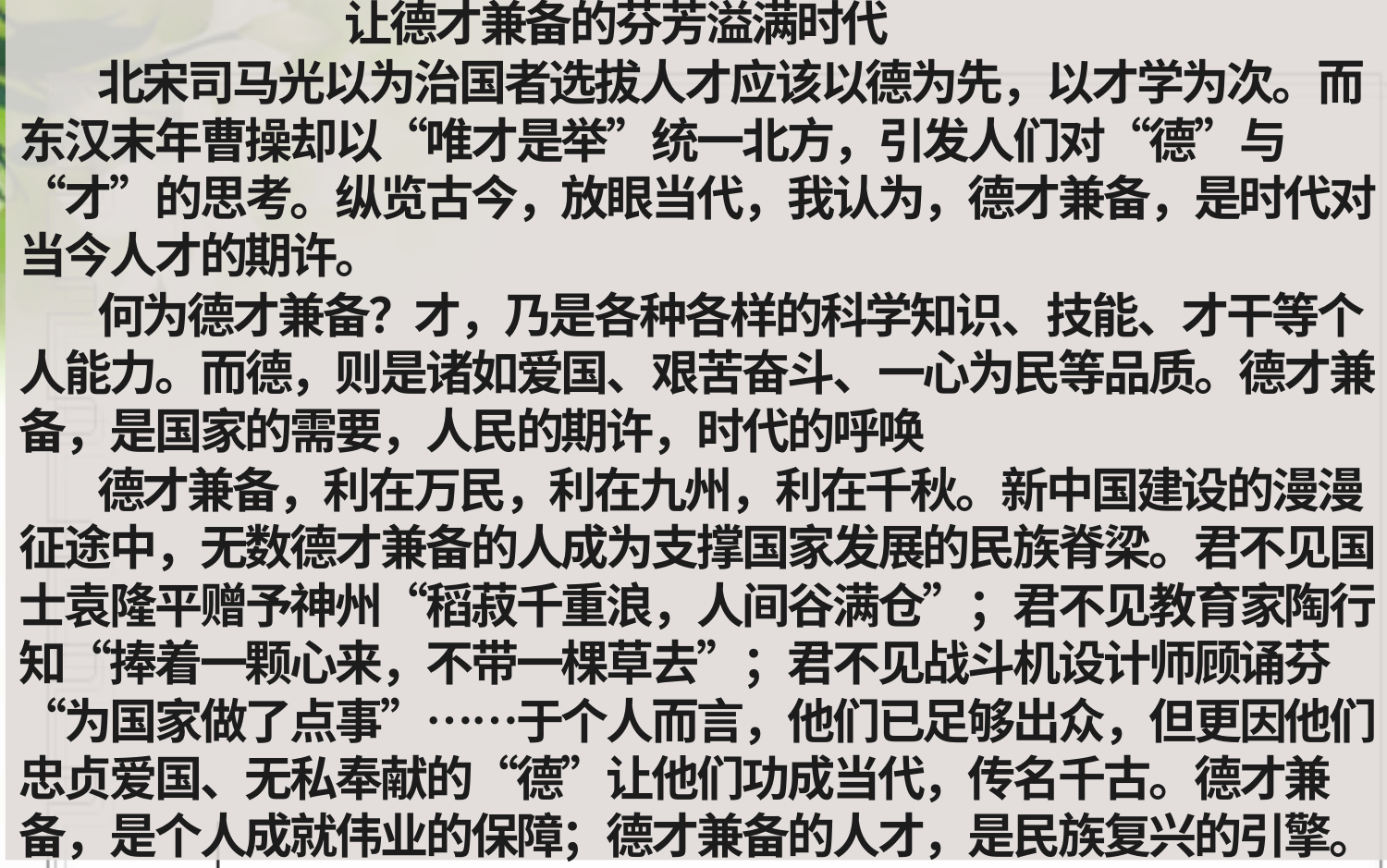

让德才兼备的芬芳溢满时代
        北宋司马光以为治国者选拔人才应该以德为先，以才学为次。而东汉末年曹操却以“唯才是举”统一北方，引发人们对“德”与“才”的思考。纵览古今，放眼当代，我认为，德才兼备，是时代对当今人才的期许。
        何为德才兼备？才，乃是各种各样的科学知识、技能、才干等个人能力。而德，则是诸如爱国、艰苦奋斗、一心为民等品质。德才兼备，是国家的需要，人民的期许，时代的呼唤
        德才兼备，利在万民，利在九州，利在千秋。新中国建设的漫漫征途中，无数德才兼备的人成为支撑国家发展的民族脊梁。君不见国士袁隆平赠予神州“稻菽千重浪，人间谷满仓”；君不见教育家陶行知“捧着一颗心来，不带一棵草去”；君不见战斗机设计师顾诵芬“为国家做了点事”……于个人而言，他们已足够出众，但更因他们忠贞爱国、无私奉献的“德”让他们功成当代，传名千古。德才兼备，是个人成就伟业的保障；德才兼备的人才，是民族复兴的引擎。